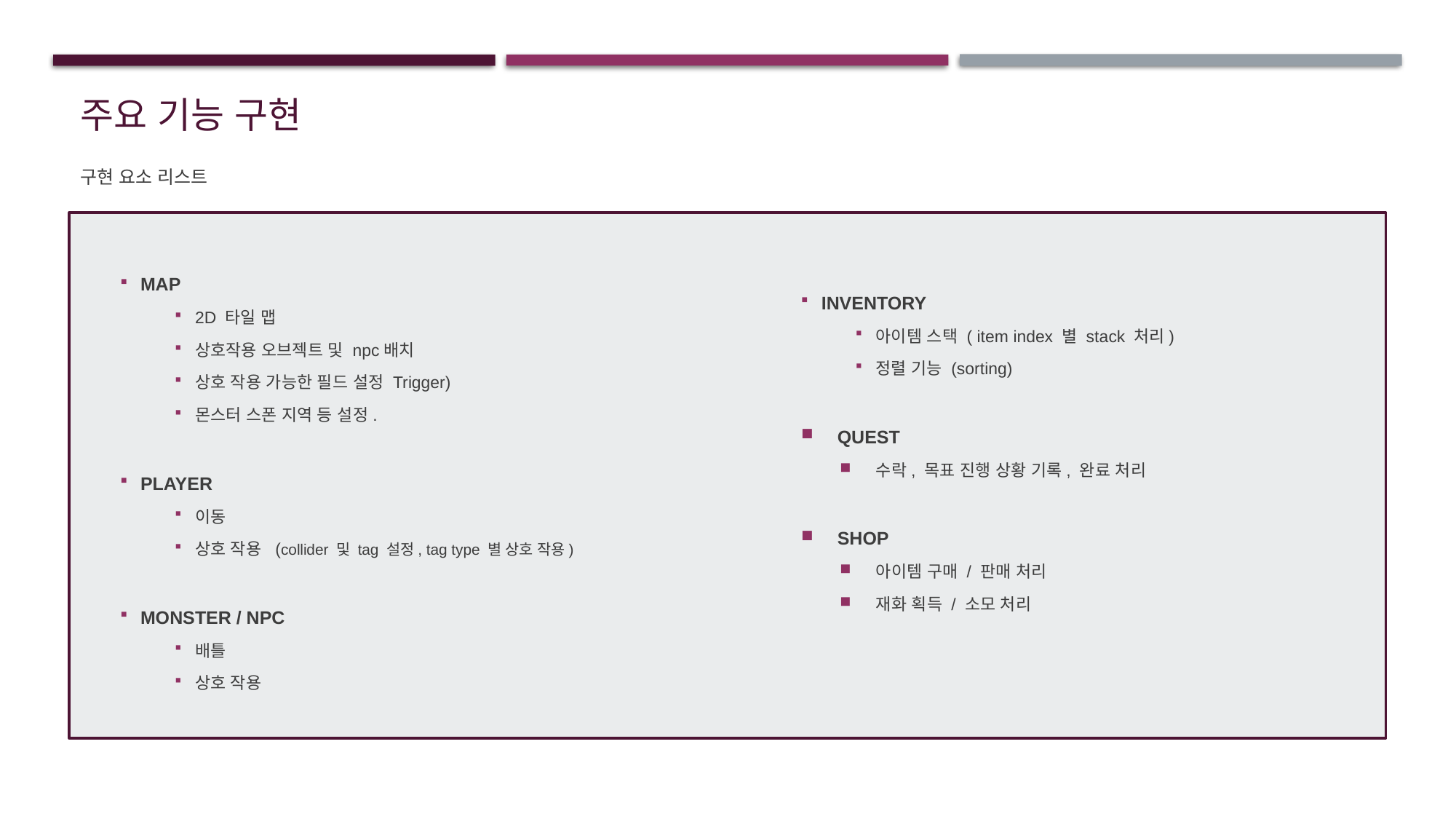

# 주요 기능 구현
구현 요소 리스트

INVENTORY
아이템 스택 ( item index 별 stack 처리)
정렬 기능 (sorting)

QUEST
수락, 목표 진행 상황 기록, 완료 처리

SHOP
아이템 구매 / 판매 처리
재화 획득 / 소모 처리

MAP
2D 타일 맵
상호작용 오브젝트 및 npc배치
상호 작용 가능한 필드 설정 Trigger)
몬스터 스폰 지역 등 설정.

PLAYER
이동
상호 작용  (collider 및 tag 설정, tag type 별 상호 작용)

MONSTER / NPC
배틀
상호 작용